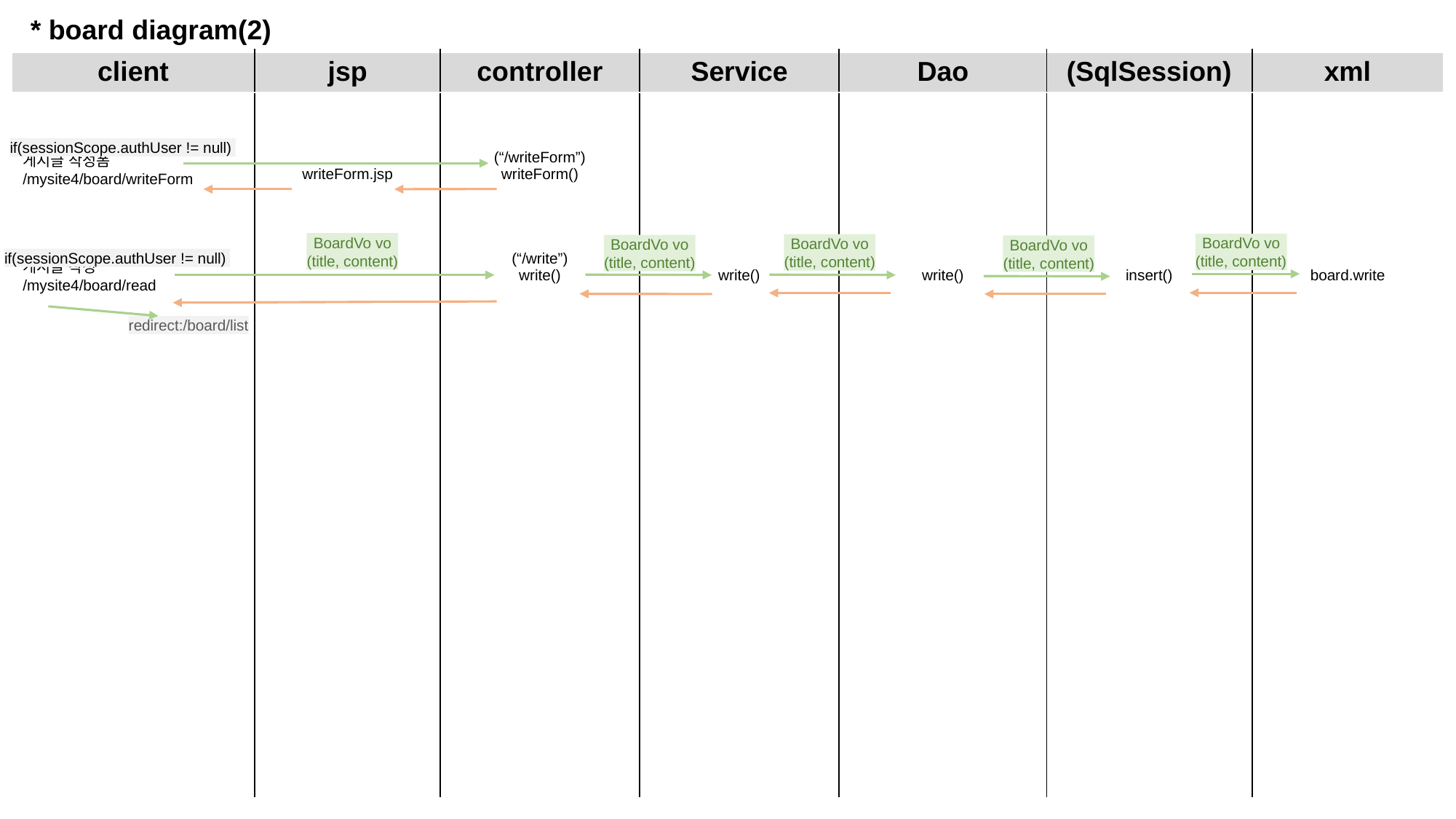

| \* board diagram(2) |  |  |  |  |  |  |
| --- | --- | --- | --- | --- | --- | --- |
| client | jsp | controller | Service | Dao | (SqlSession) | xml |
| 게시글 작성폼 /mysite4/board/writeForm 게시글 작성 /mysite4/board/read | writeForm.jsp | (“/writeForm”) writeForm() (“/write”) write() | write() | write() | insert() | board.write |
if(sessionScope.authUser != null)
BoardVo vo
(title, content)
BoardVo vo
(title, content)
BoardVo vo
(title, content)
BoardVo vo
(title, content)
BoardVo vo
(title, content)
if(sessionScope.authUser != null)
redirect:/board/list